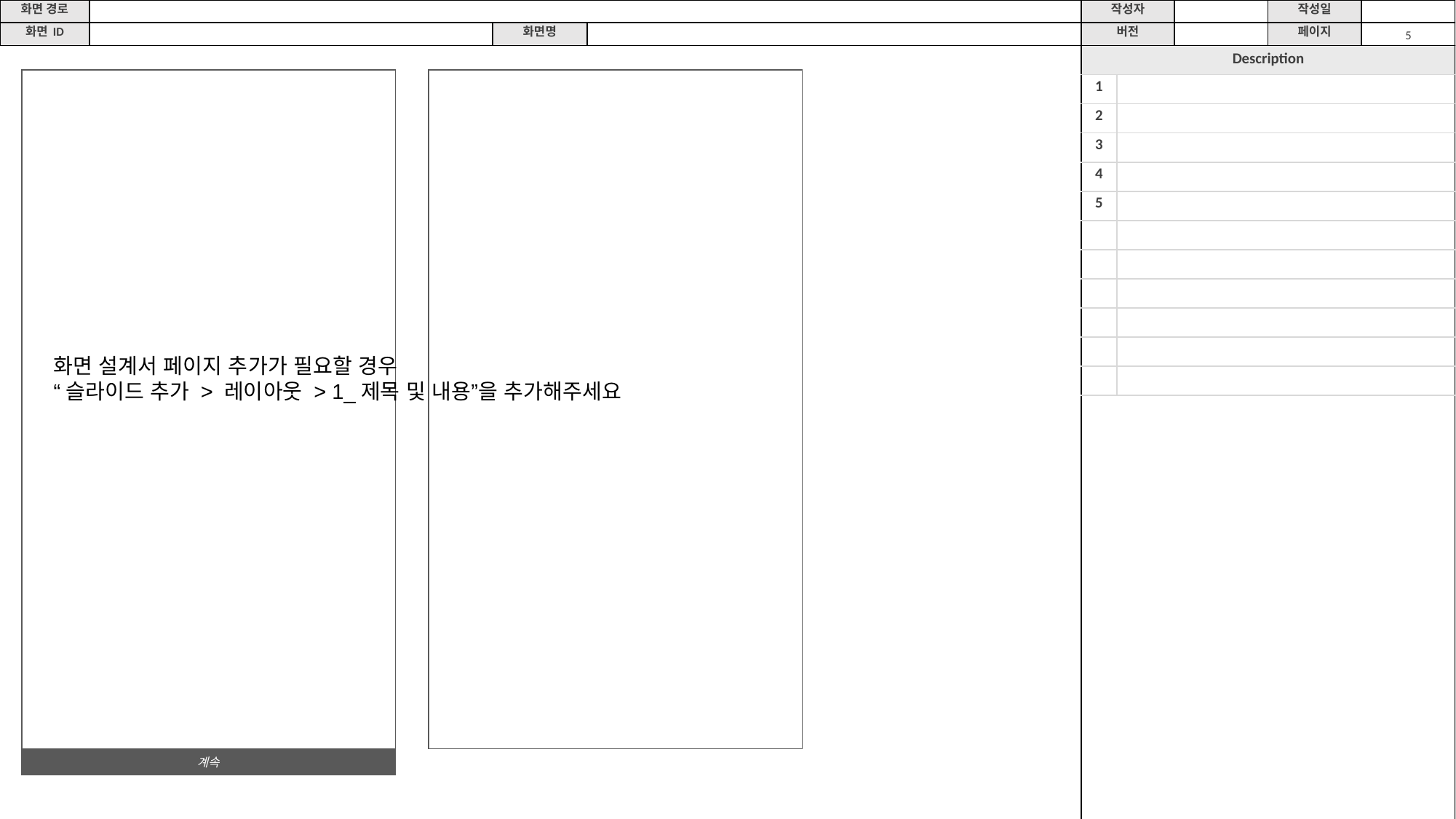

5
화면 설계서 페이지 추가가 필요할 경우
“슬라이드 추가 > 레이아웃 > 1_제목 및 내용”을 추가해주세요
계속